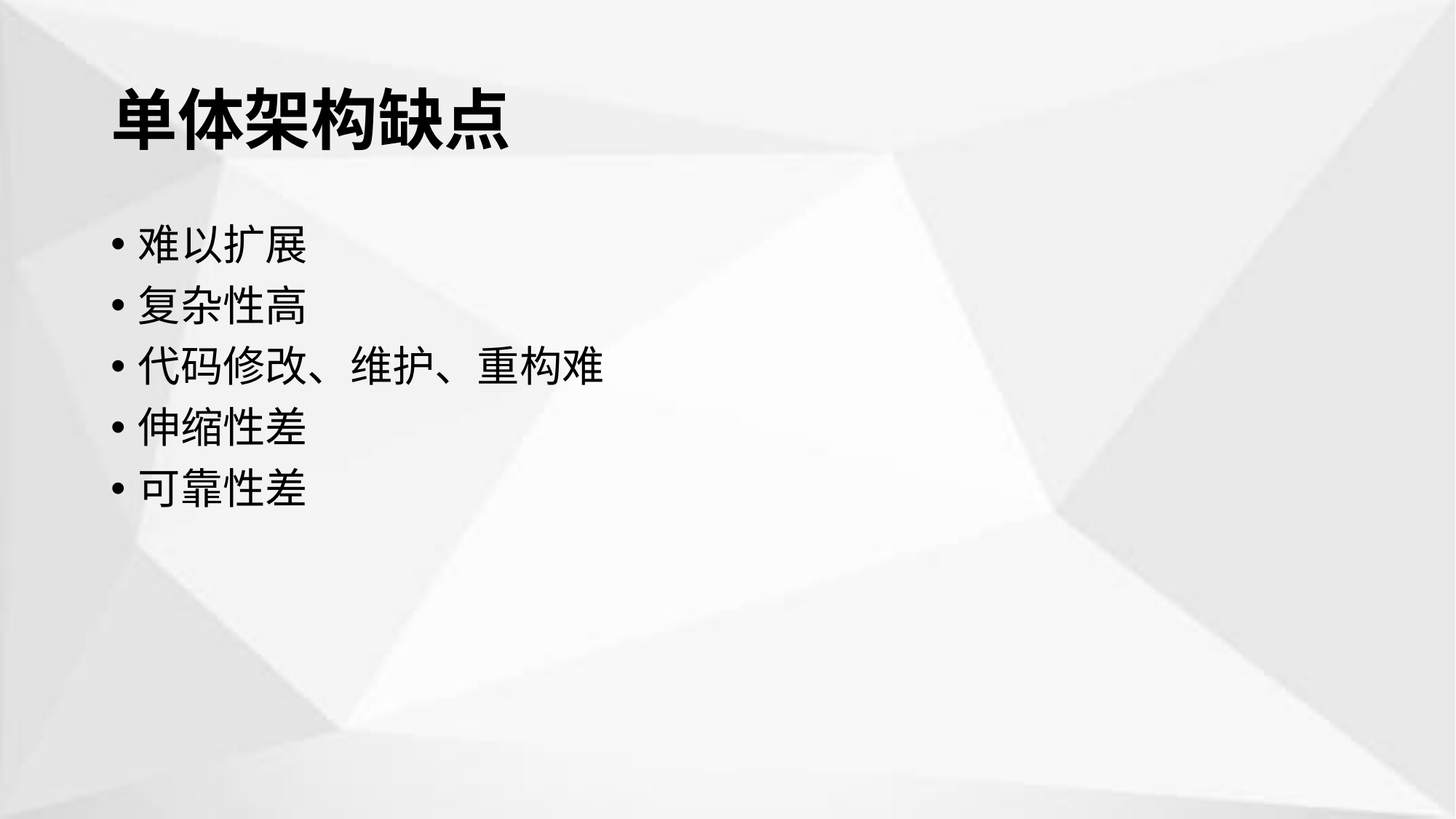

# 单体架构缺点
难以扩展
复杂性高
代码修改、维护、重构难
伸缩性差
可靠性差